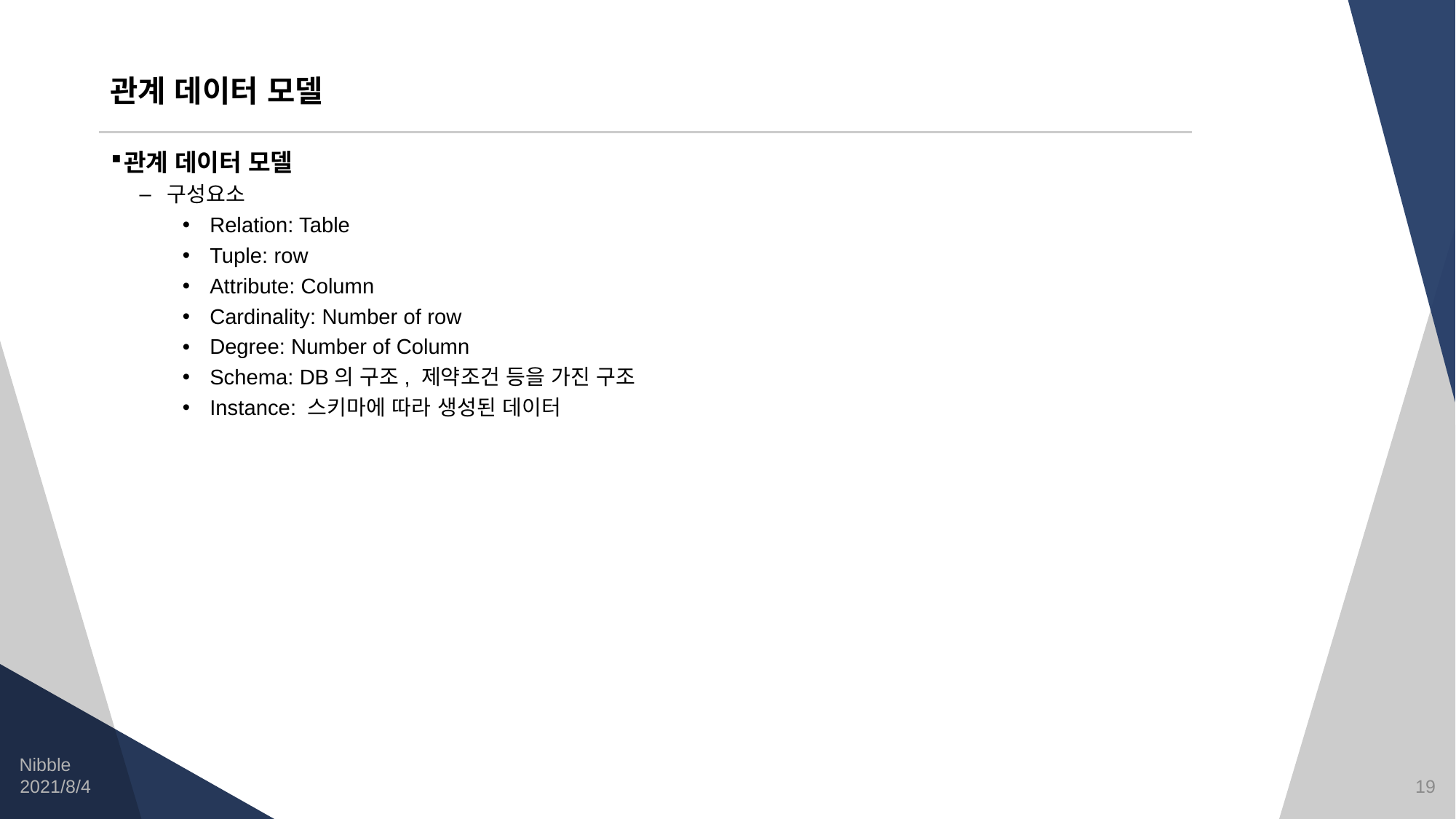

# 관계 데이터 모델

관계 데이터 모델
구성요소
Relation: Table
Tuple: row
Attribute: Column
Cardinality: Number of row
Degree: Number of Column
Schema: DB의 구조, 제약조건 등을 가진 구조
Instance: 스키마에 따라 생성된 데이터
Nibble
2021/8/4
19